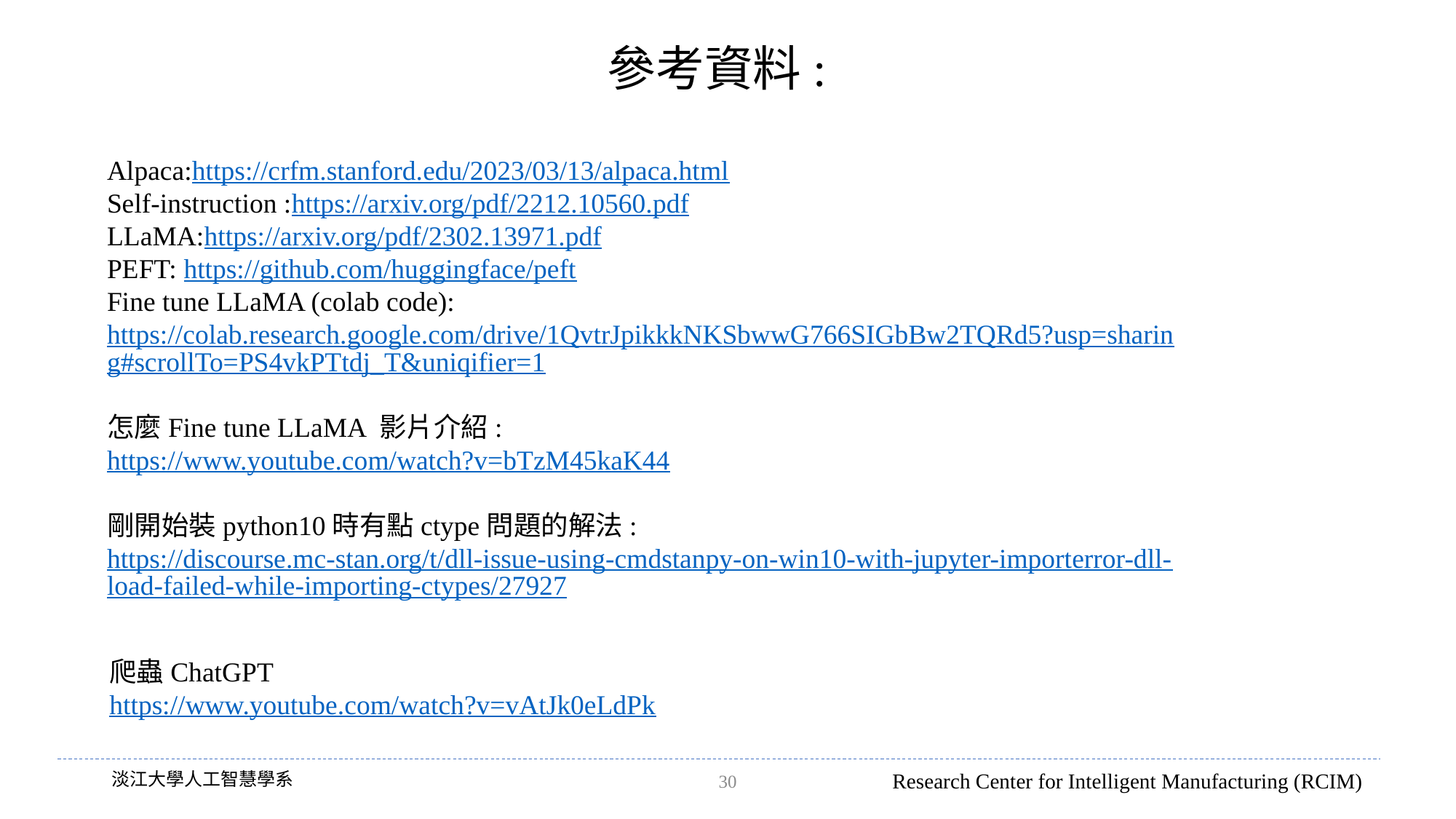

參考資料:
Alpaca:https://crfm.stanford.edu/2023/03/13/alpaca.html
Self-instruction :https://arxiv.org/pdf/2212.10560.pdf
LLaMA:https://arxiv.org/pdf/2302.13971.pdf
PEFT: https://github.com/huggingface/peft
Fine tune LLaMA (colab code):
https://colab.research.google.com/drive/1QvtrJpikkkNKSbwwG766SIGbBw2TQRd5?usp=sharing#scrollTo=PS4vkPTtdj_T&uniqifier=1

怎麼Fine tune LLaMA 影片介紹:
https://www.youtube.com/watch?v=bTzM45kaK44

剛開始裝python10時有點ctype問題的解法:
https://discourse.mc-stan.org/t/dll-issue-using-cmdstanpy-on-win10-with-jupyter-importerror-dll-load-failed-while-importing-ctypes/27927
爬蟲ChatGPT
https://www.youtube.com/watch?v=vAtJk0eLdPk

30